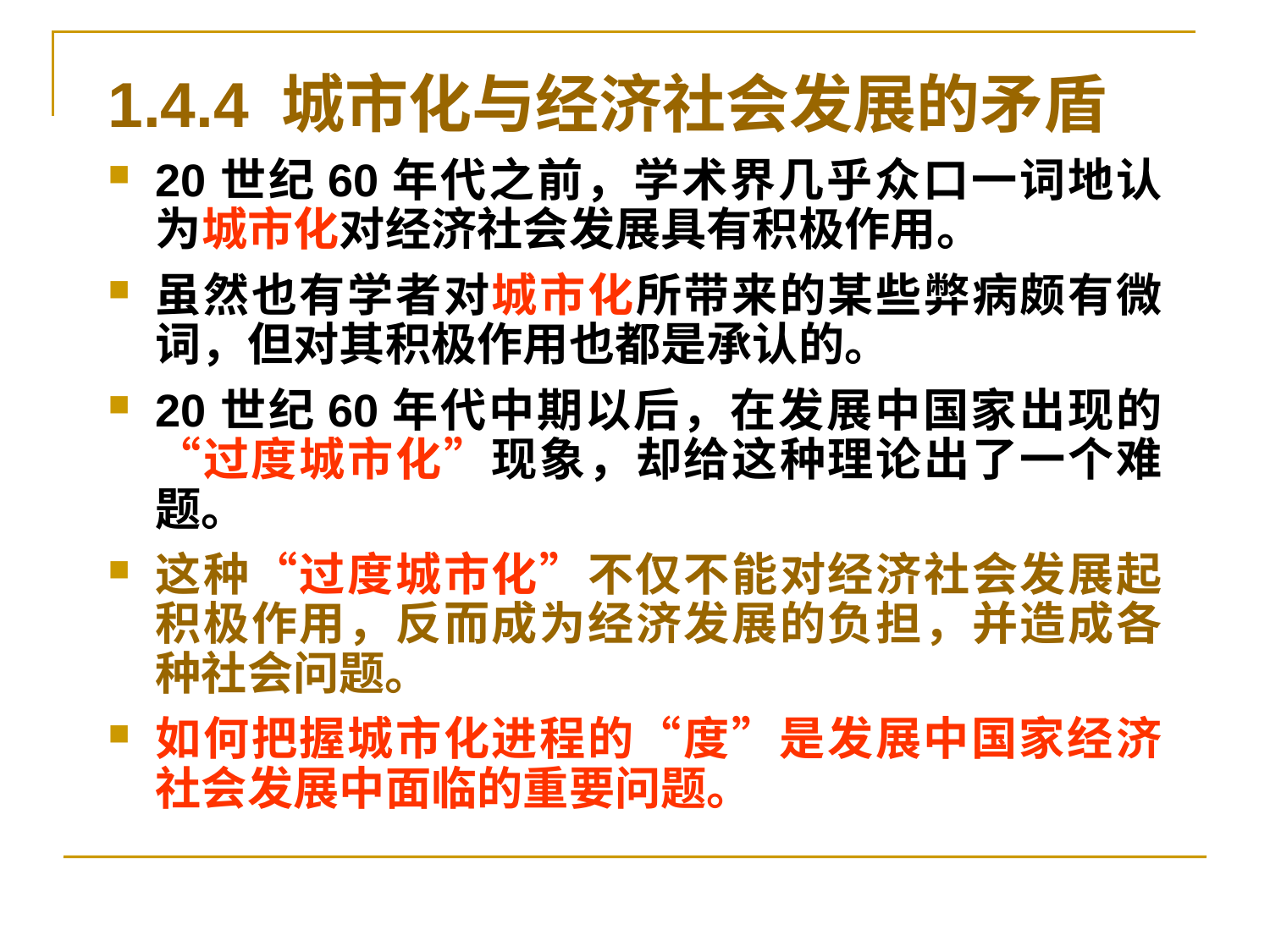

1.4.4 城市化与经济社会发展的矛盾
20世纪60年代之前，学术界几乎众口一词地认为城市化对经济社会发展具有积极作用。
虽然也有学者对城市化所带来的某些弊病颇有微词，但对其积极作用也都是承认的。
20世纪60年代中期以后，在发展中国家出现的“过度城市化”现象，却给这种理论出了一个难题。
这种“过度城市化”不仅不能对经济社会发展起积极作用，反而成为经济发展的负担，并造成各种社会问题。
如何把握城市化进程的“度”是发展中国家经济社会发展中面临的重要问题。
17